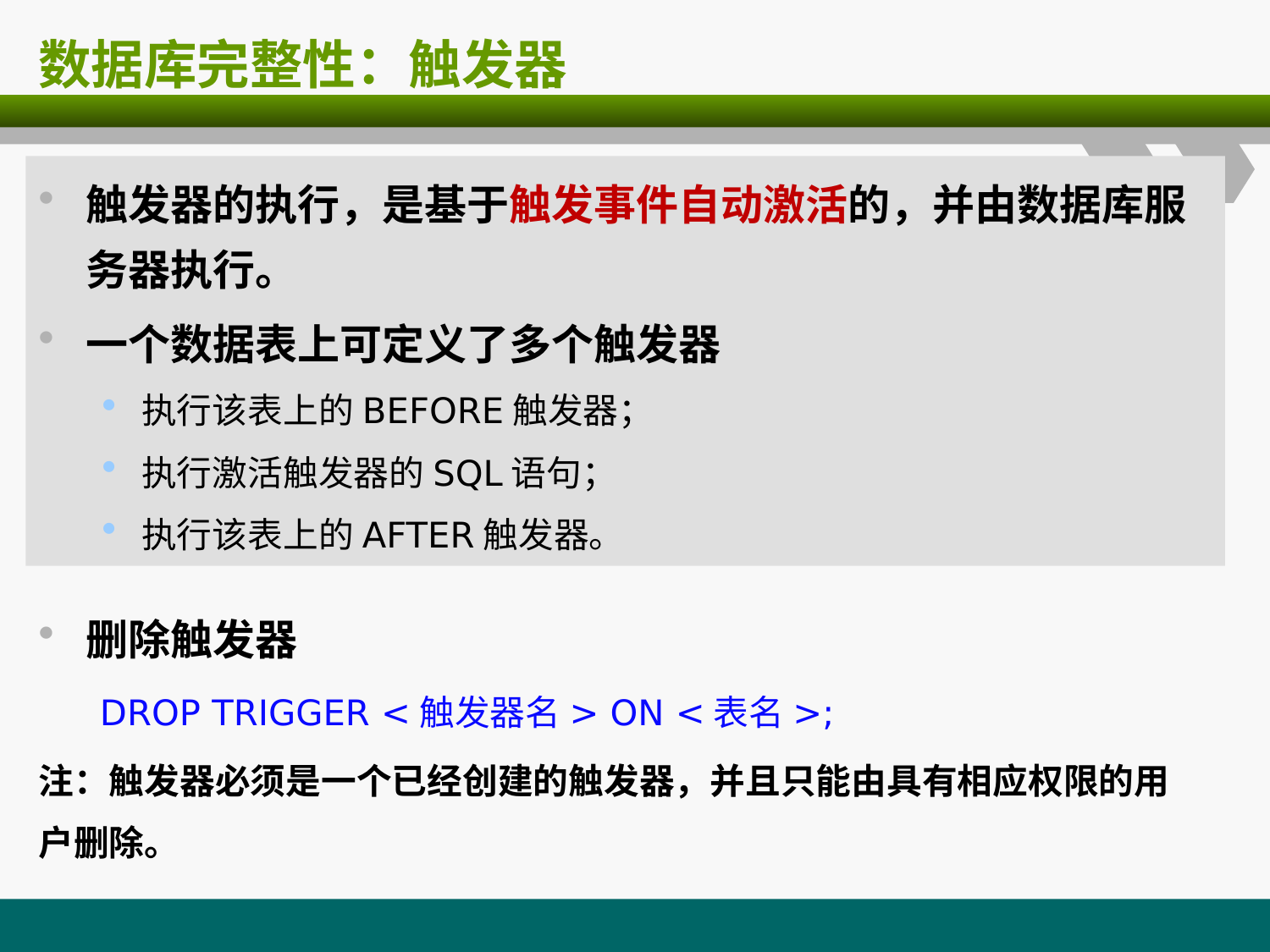

# 数据库完整性：触发器
触发器的执行，是基于触发事件自动激活的，并由数据库服务器执行。
一个数据表上可定义了多个触发器
执行该表上的BEFORE触发器；
执行激活触发器的SQL语句；
执行该表上的AFTER触发器。
删除触发器
     DROP TRIGGER <触发器名> ON <表名>;
注：触发器必须是一个已经创建的触发器，并且只能由具有相应权限的用户删除。